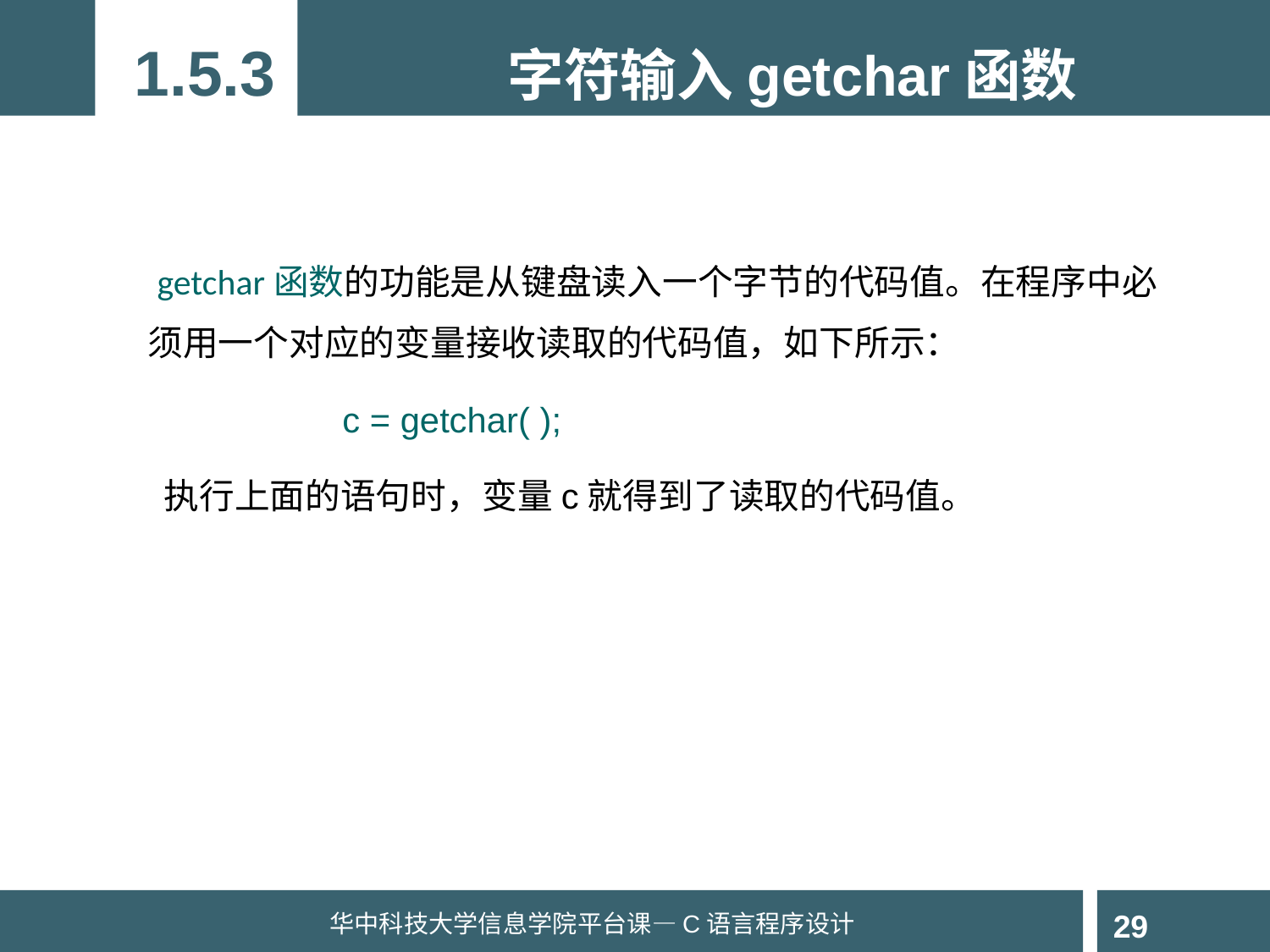

1.5.3
字符输入getchar函数
 getchar函数的功能是从键盘读入一个字节的代码值。在程序中必须用一个对应的变量接收读取的代码值，如下所示：
                    c = getchar( );
 执行上面的语句时，变量c就得到了读取的代码值。